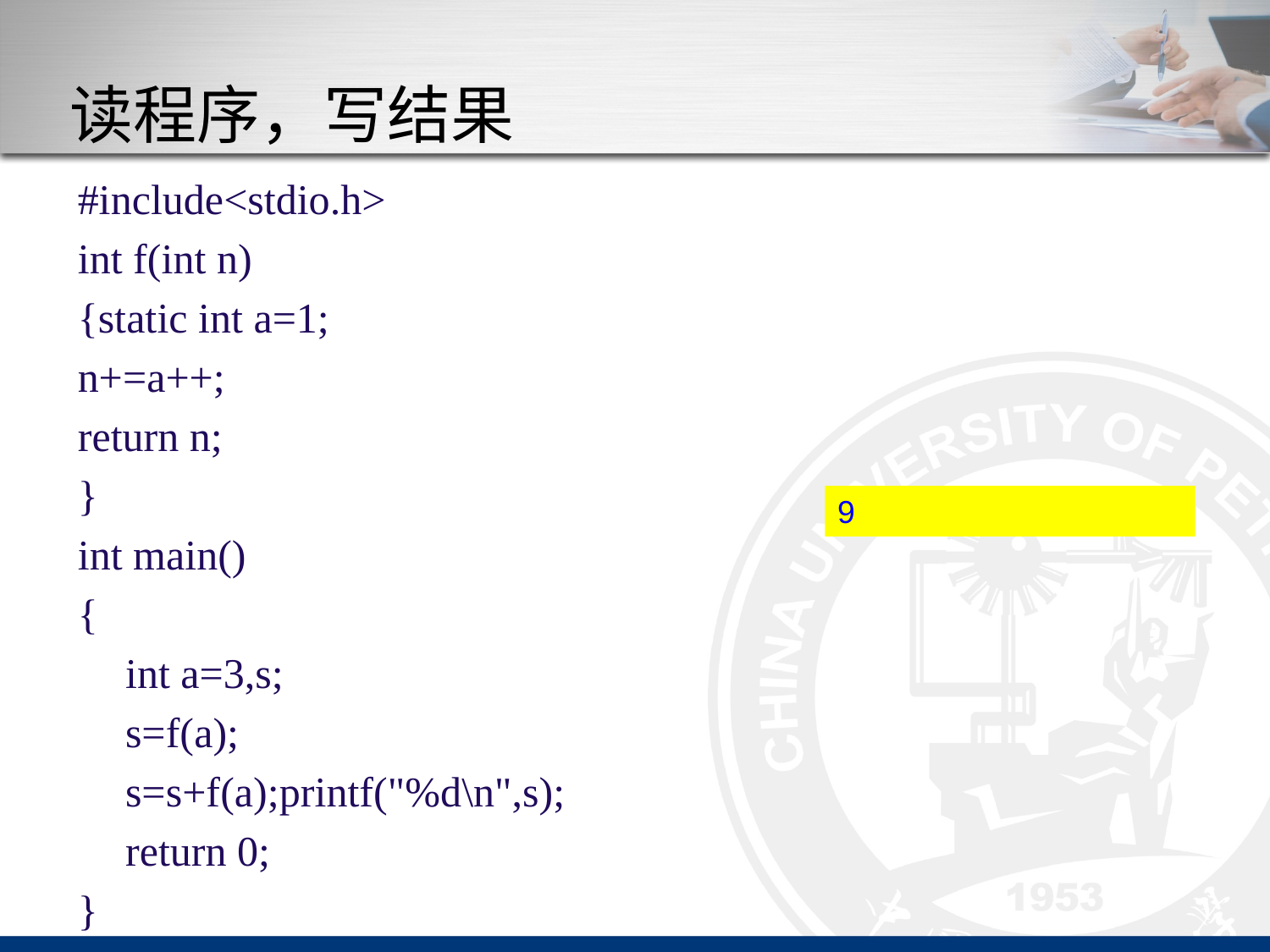

# 读程序，写结果
#include<stdio.h>
int f(int n)
{static int a=1;
n+=a++;
return n;
}
int main()
{
	int a=3,s;
	s=f(a);
	s=s+f(a);printf("%d\n",s);
	return 0;
}
9